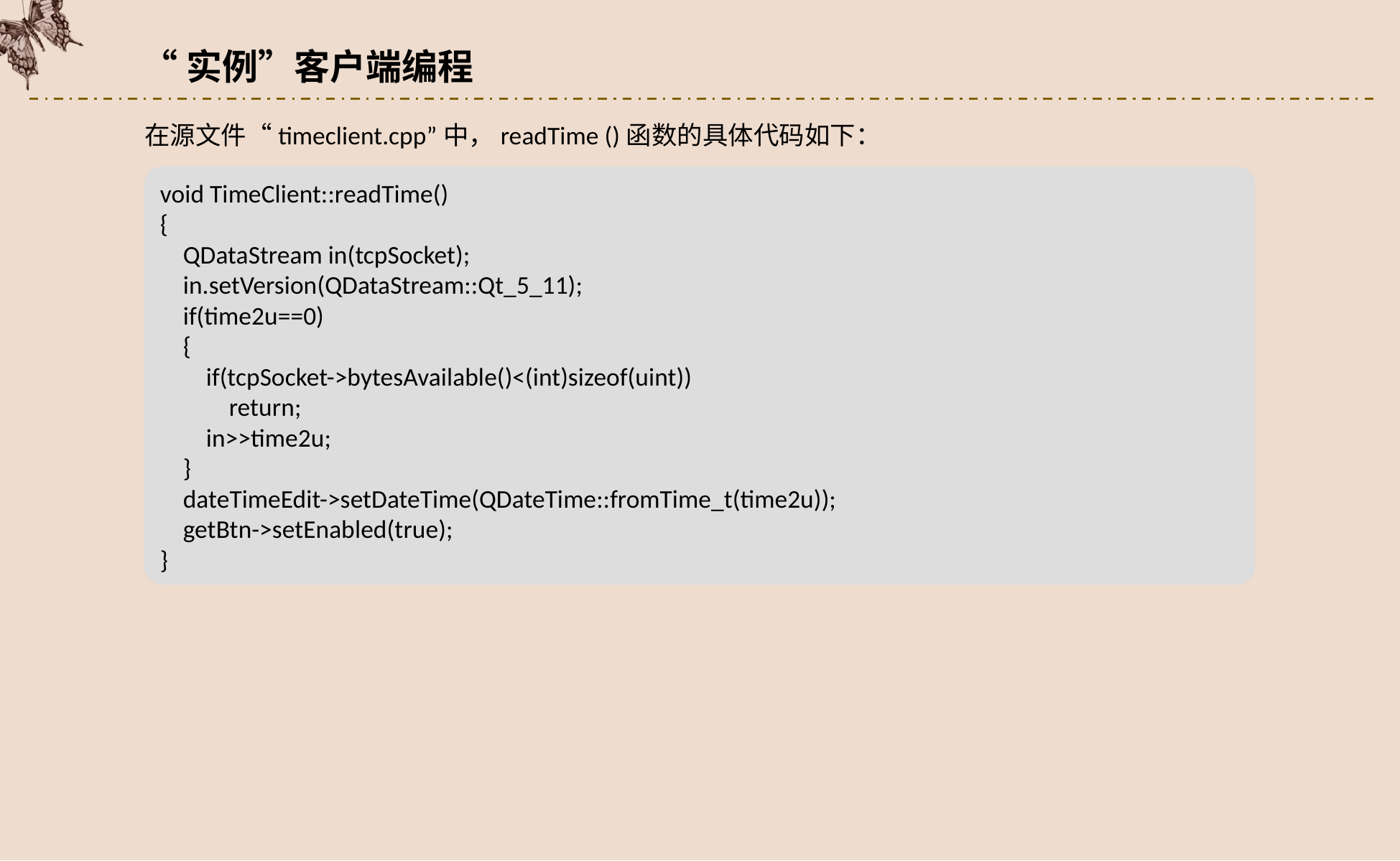

“实例”客户端编程
在源文件“timeclient.cpp”中，readTime ()函数的具体代码如下：
void TimeClient::readTime()
{
    QDataStream in(tcpSocket);
    in.setVersion(QDataStream::Qt_5_11);
    if(time2u==0)
    {
        if(tcpSocket->bytesAvailable()<(int)sizeof(uint))
            return;
        in>>time2u;
    }
    dateTimeEdit->setDateTime(QDateTime::fromTime_t(time2u));
    getBtn->setEnabled(true);
}